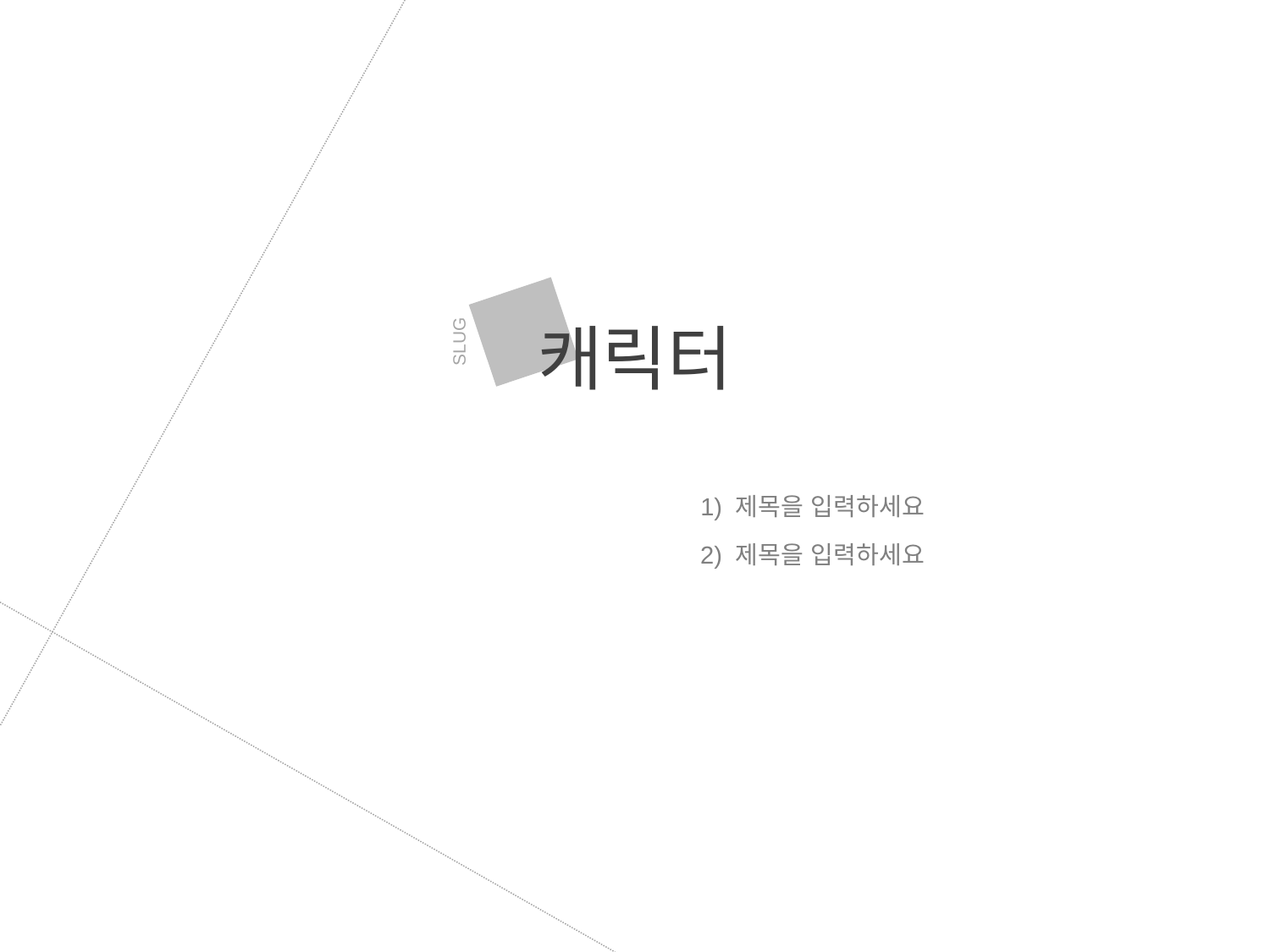

캐릭터
SLUG
1) 제목을 입력하세요
2) 제목을 입력하세요